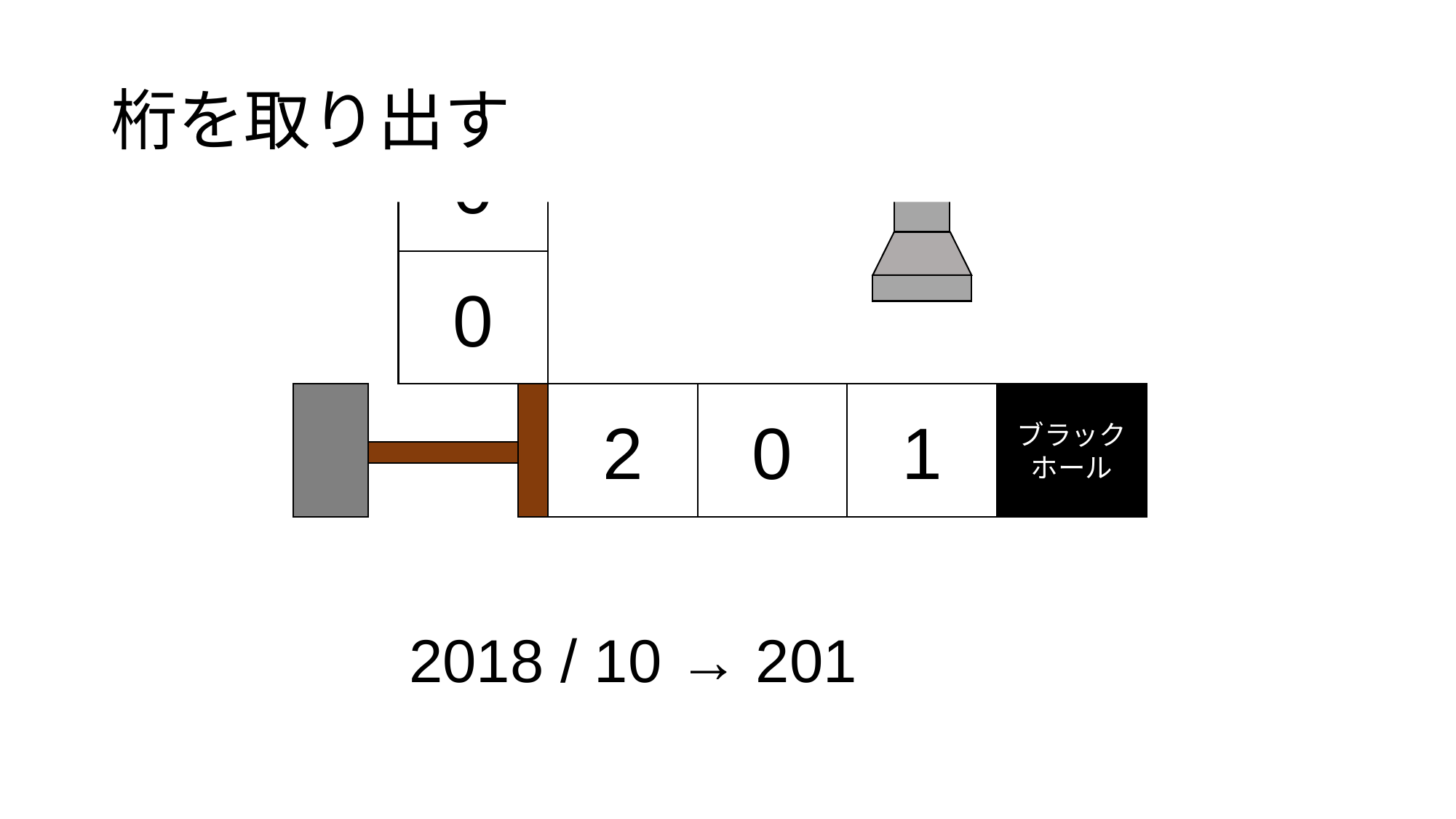

# 桁を取り出す
0

0

2
0
1
ブラックホール

2018 / 10 → 201